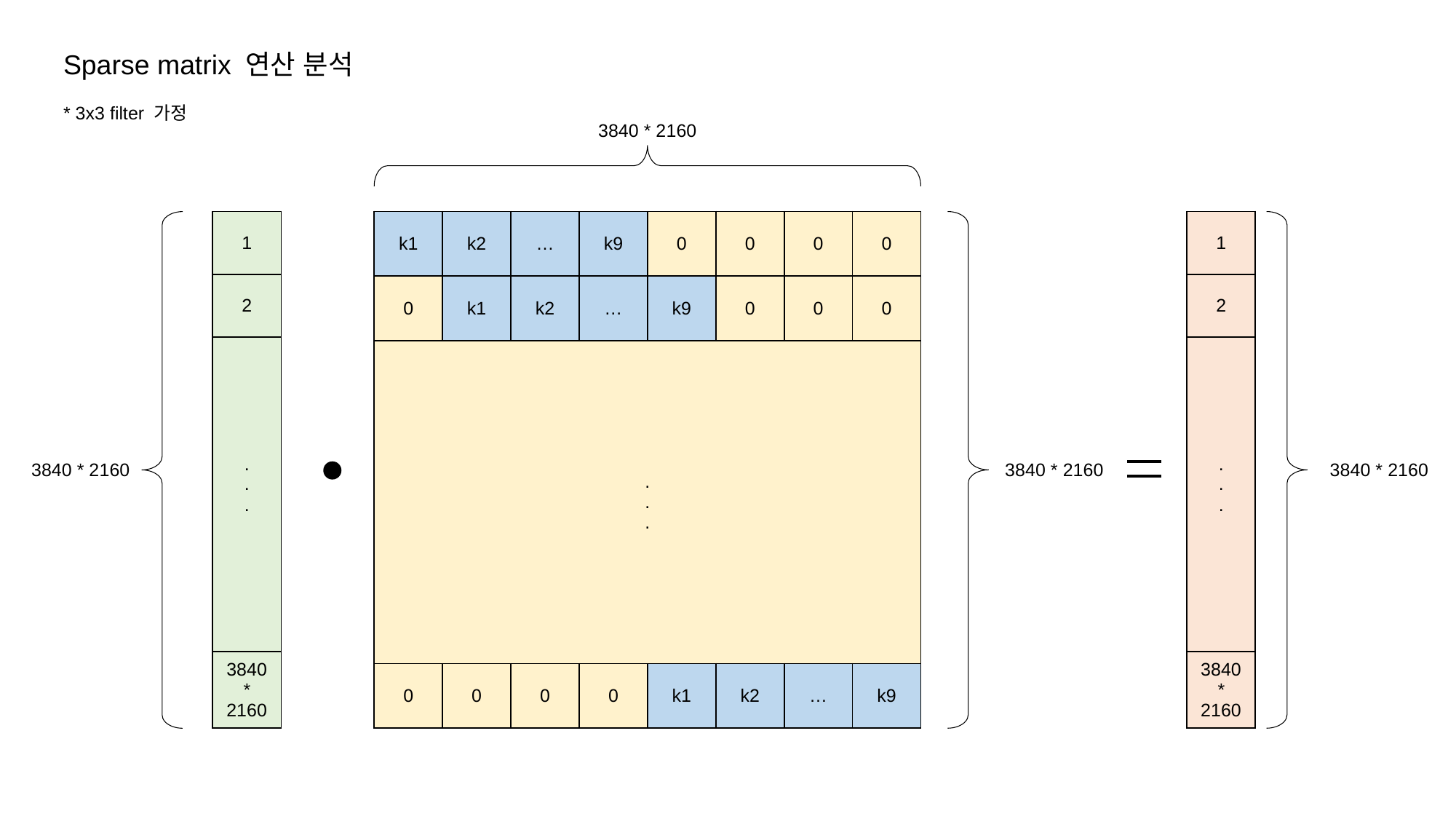

Sparse matrix 연산 분석

* 3x3 filter 가정
3840 * 2160

| 1 |
| --- |
| 2 |
| . . . |
| 3840 \* 2160 |

| k1 | k2 | … | k9 | 0 | 0 | 0 | 0 |
| --- | --- | --- | --- | --- | --- | --- | --- |
| 0 | k1 | k2 | … | k9 | 0 | 0 | 0 |
| . . . |  |  |  |  |  |  |  |
| 0 | 0 | 0 | 0 | k1 | k2 | … | k9 |
| 1 |
| --- |
| 2 |
| . . . |
| 3840 \* 2160 |

3840 * 2160
3840 * 2160
3840 * 2160